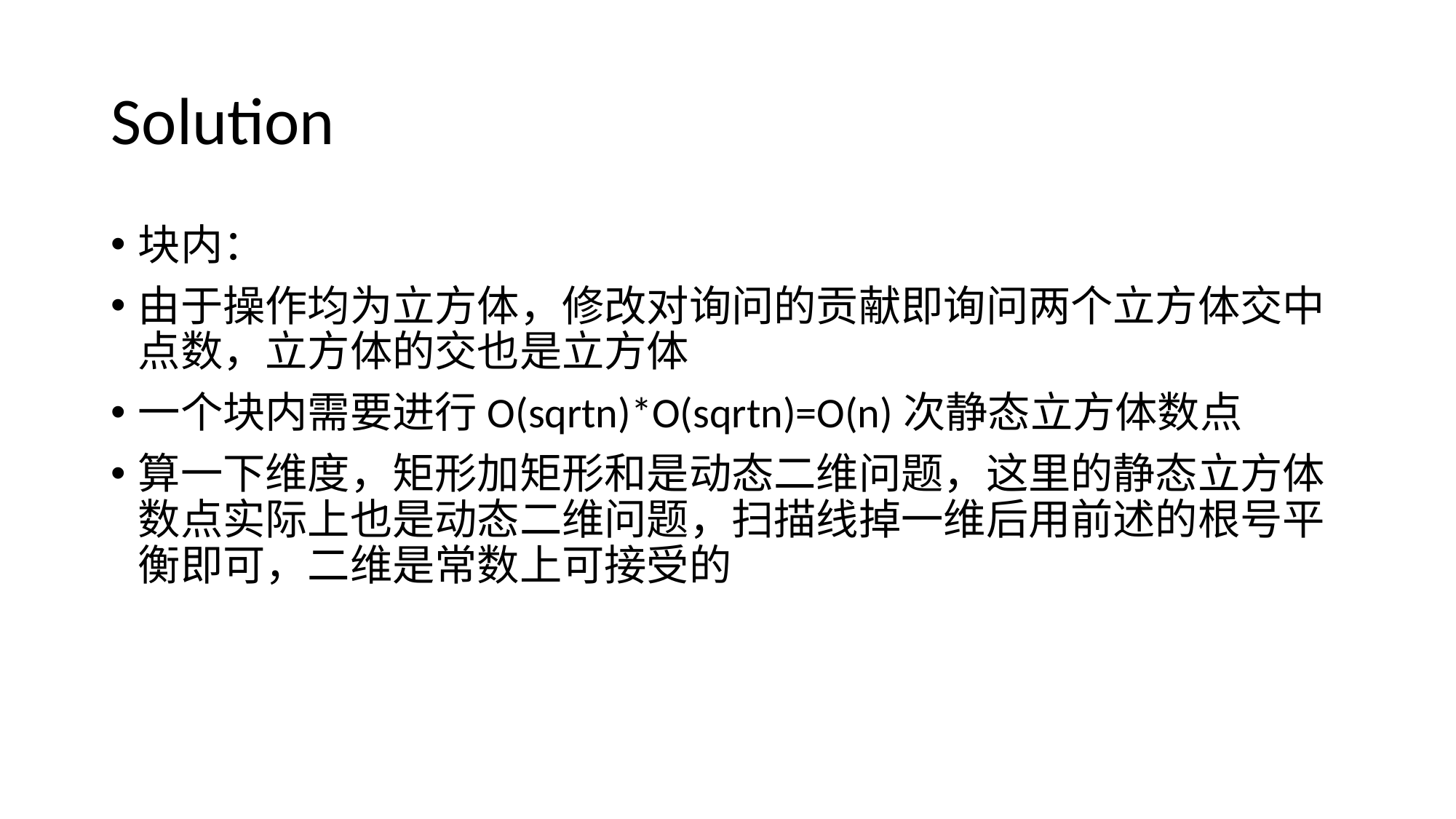

# Solution
块内：
由于操作均为立方体，修改对询问的贡献即询问两个立方体交中点数，立方体的交也是立方体
一个块内需要进行O(sqrtn)*O(sqrtn)=O(n)次静态立方体数点
算一下维度，矩形加矩形和是动态二维问题，这里的静态立方体数点实际上也是动态二维问题，扫描线掉一维后用前述的根号平衡即可，二维是常数上可接受的